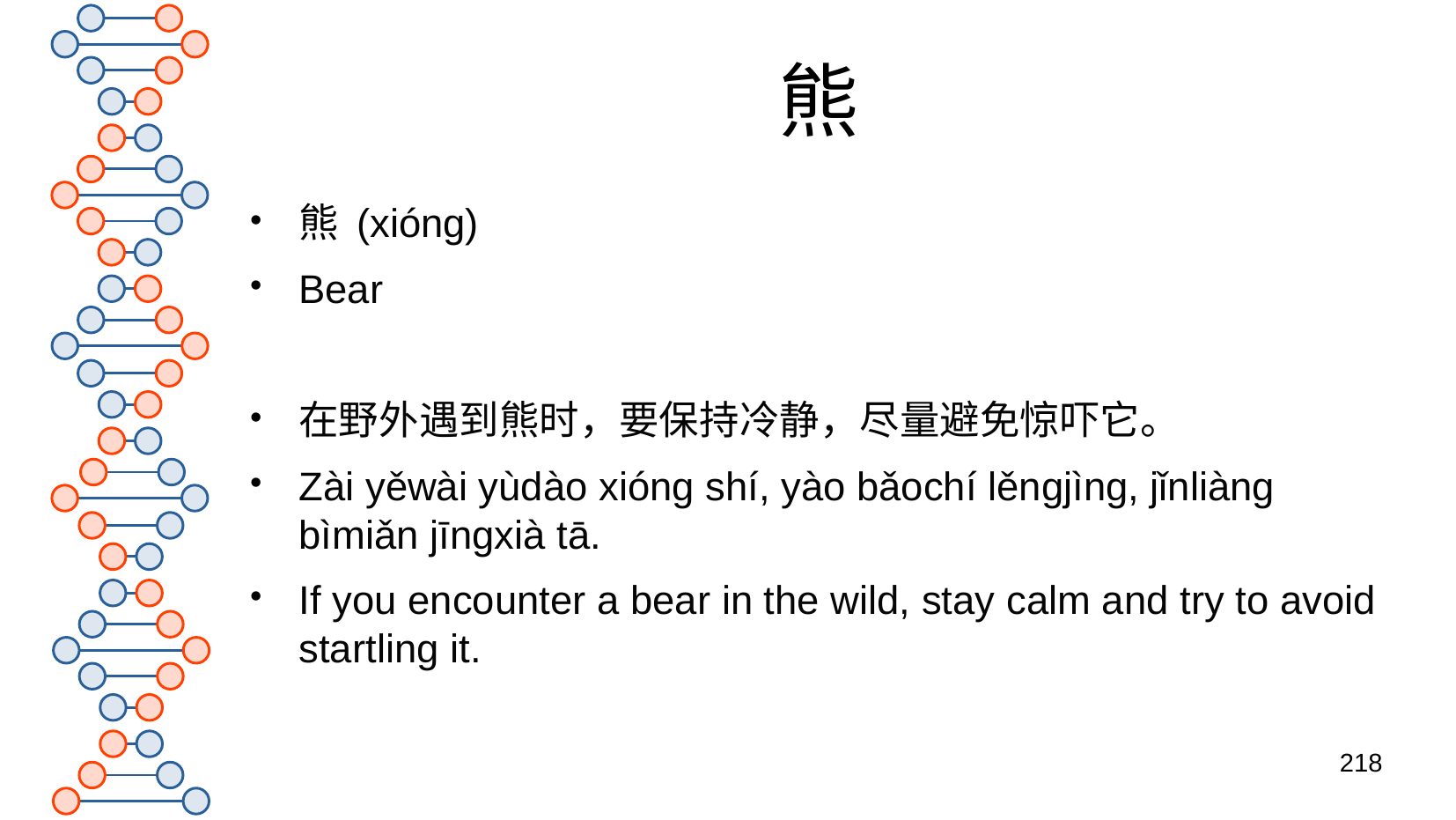

# 熊
熊 (xióng)
Bear

在野外遇到熊时，要保持冷静，尽量避免惊吓它。
Zài yěwài yùdào xióng shí, yào bǎochí lěngjìng, jǐnliàng bìmiǎn jīngxià tā.
If you encounter a bear in the wild, stay calm and try to avoid startling it.

218